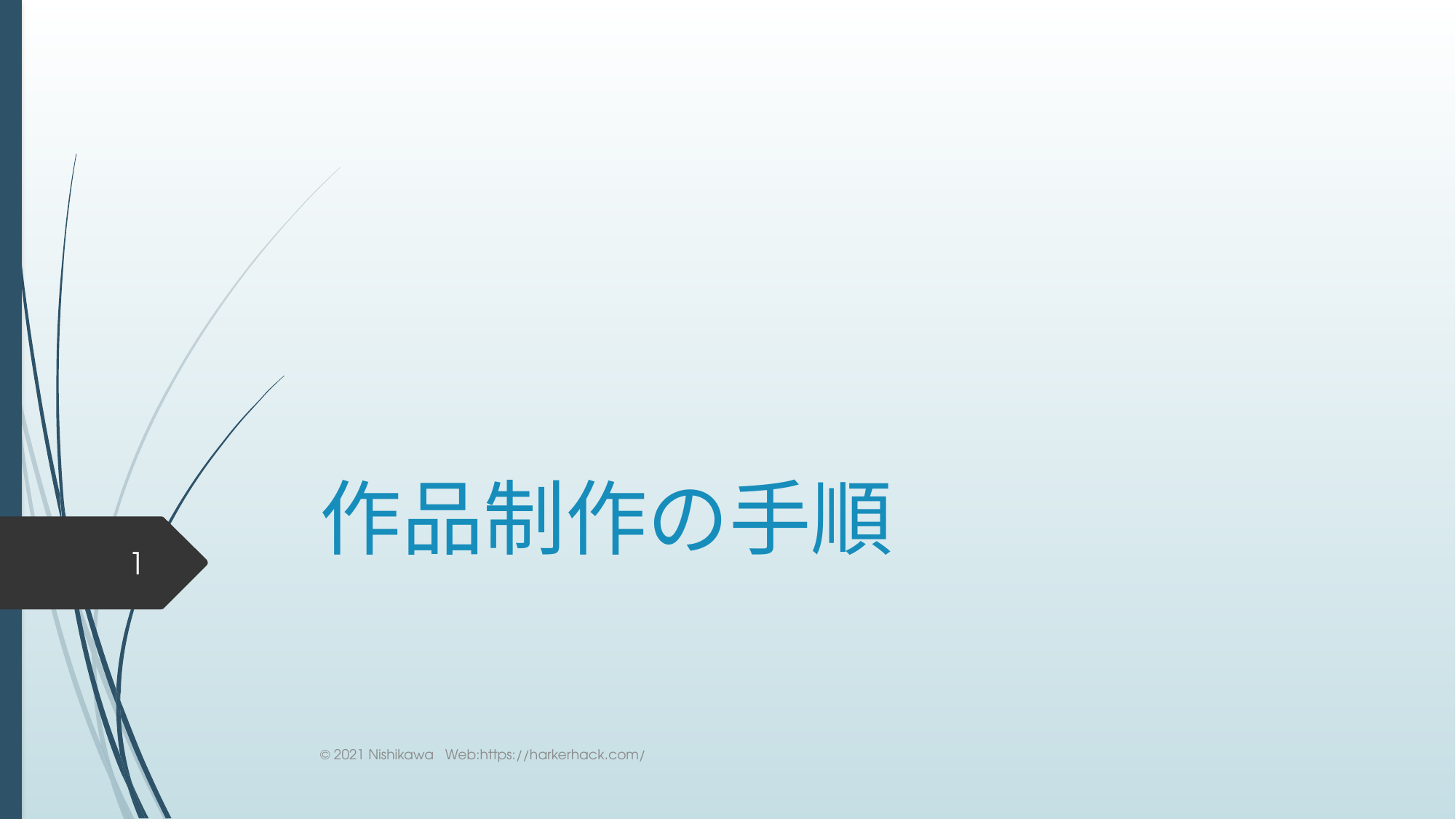

# 作品制作の手順
1

© 2021 Nishikawa   Web:https://harkerhack.com/